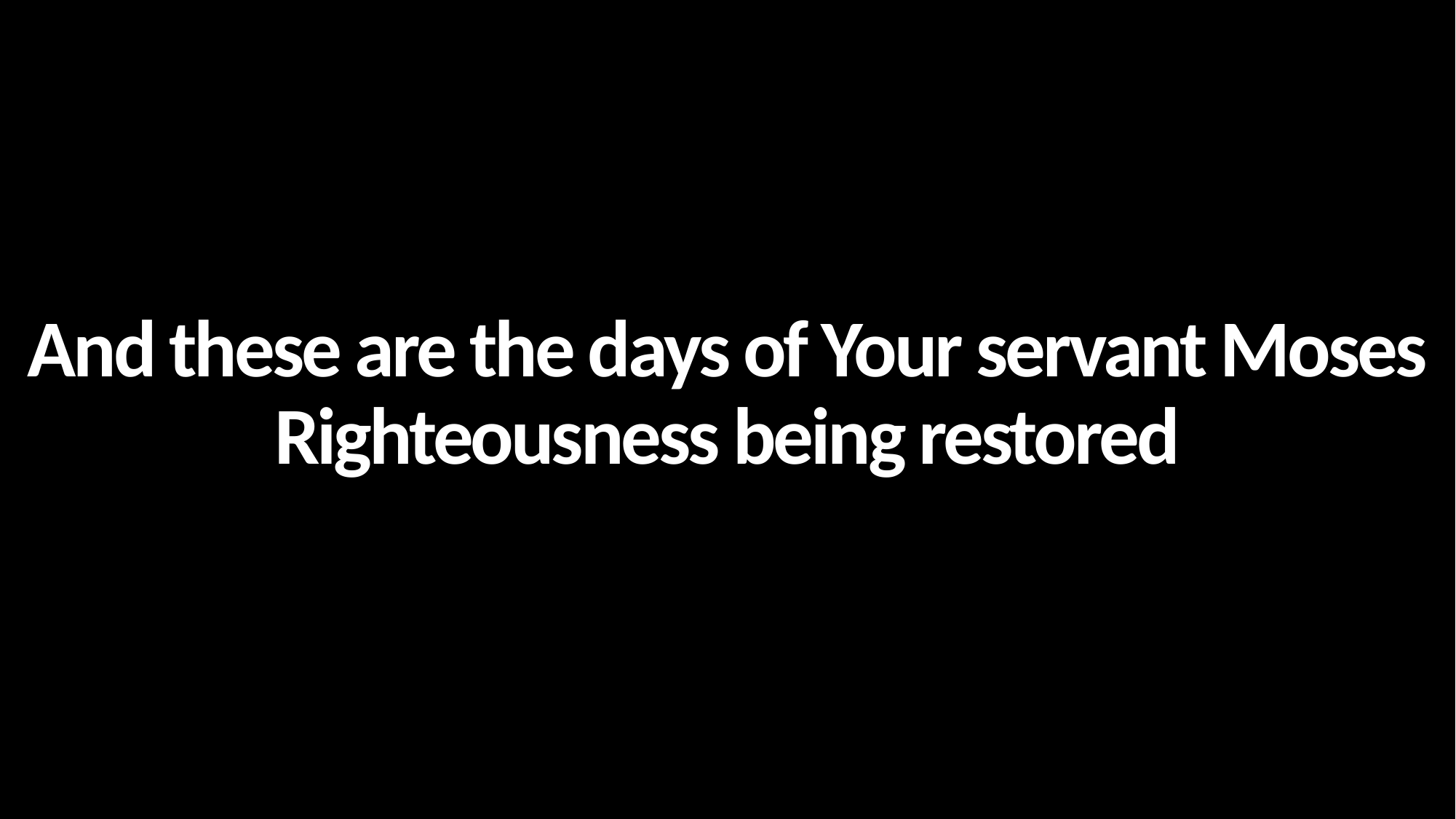

And these are the days of Your servant Moses
Righteousness being restored
또 주의 종 모세의 때와 같이
언약이 성취되네